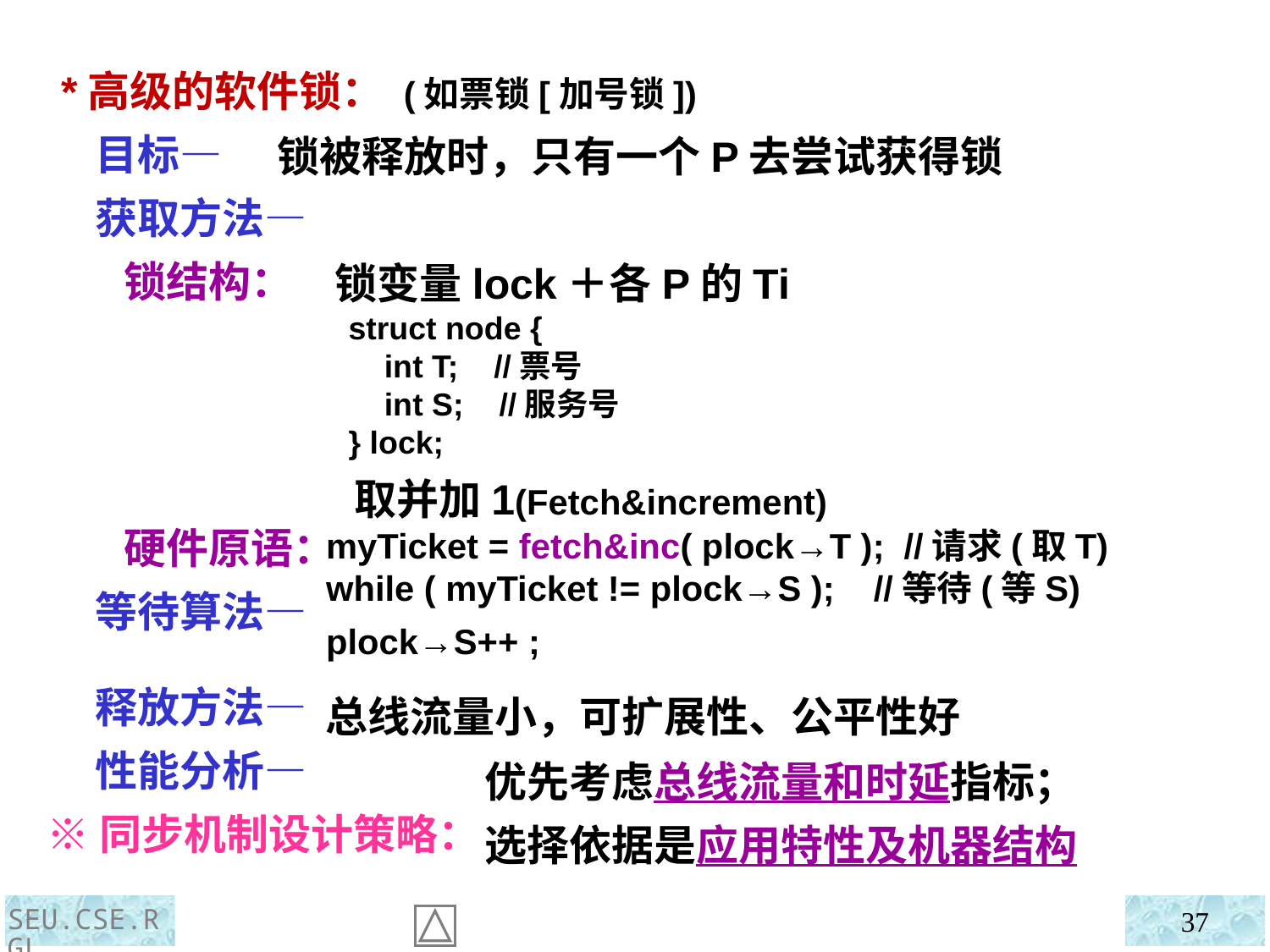

*高级的软件锁： (如票锁[加号锁])
     目标—
     获取方法—
        锁结构：

        硬件原语：
     等待算法—
     释放方法—
     性能分析—
 ※同步机制设计策略：
锁被释放时，只有一个P去尝试获得锁

     锁变量lock＋各P的Ti
        struct node {
            int T;    //票号
            int S;    //服务号
        } lock;
       取并加1(Fetch&increment)
     myTicket = fetch&inc( plock→T );  //请求(取T)
     while ( myTicket != plock→S );    //等待(等S)
     plock→S++ ;
    总线流量小，可扩展性、公平性好
优先考虑总线流量和时延指标；
选择依据是应用特性及机器结构
SEU.CSE.RGL
37